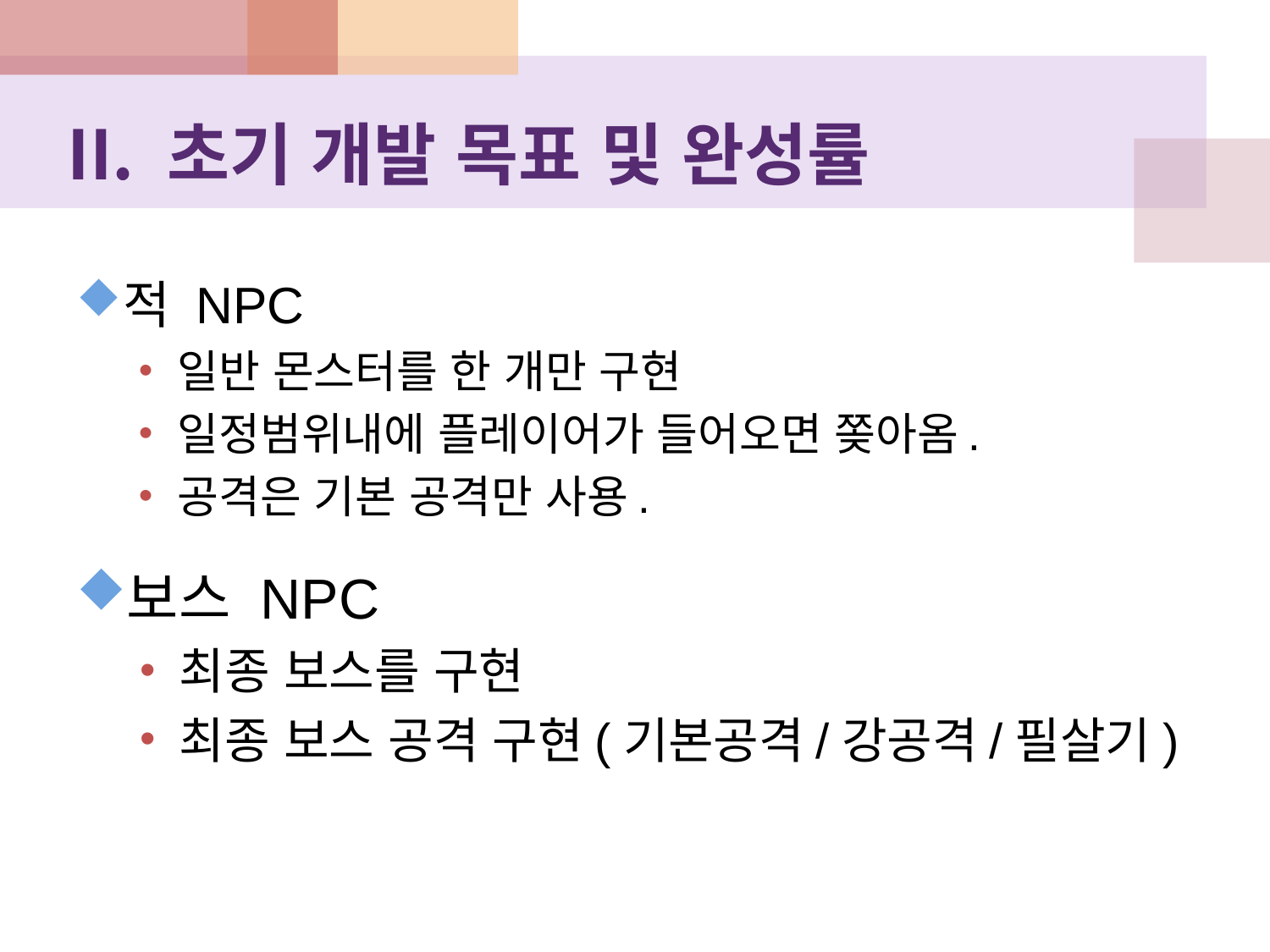

초기 개발 목표 및 완성률
적 NPC
일반 몬스터를 한 개만 구현
일정범위내에 플레이어가 들어오면 쫒아옴.
공격은 기본 공격만 사용.

보스 NPC
최종 보스를 구현
최종 보스 공격 구현(기본공격/강공격/필살기)